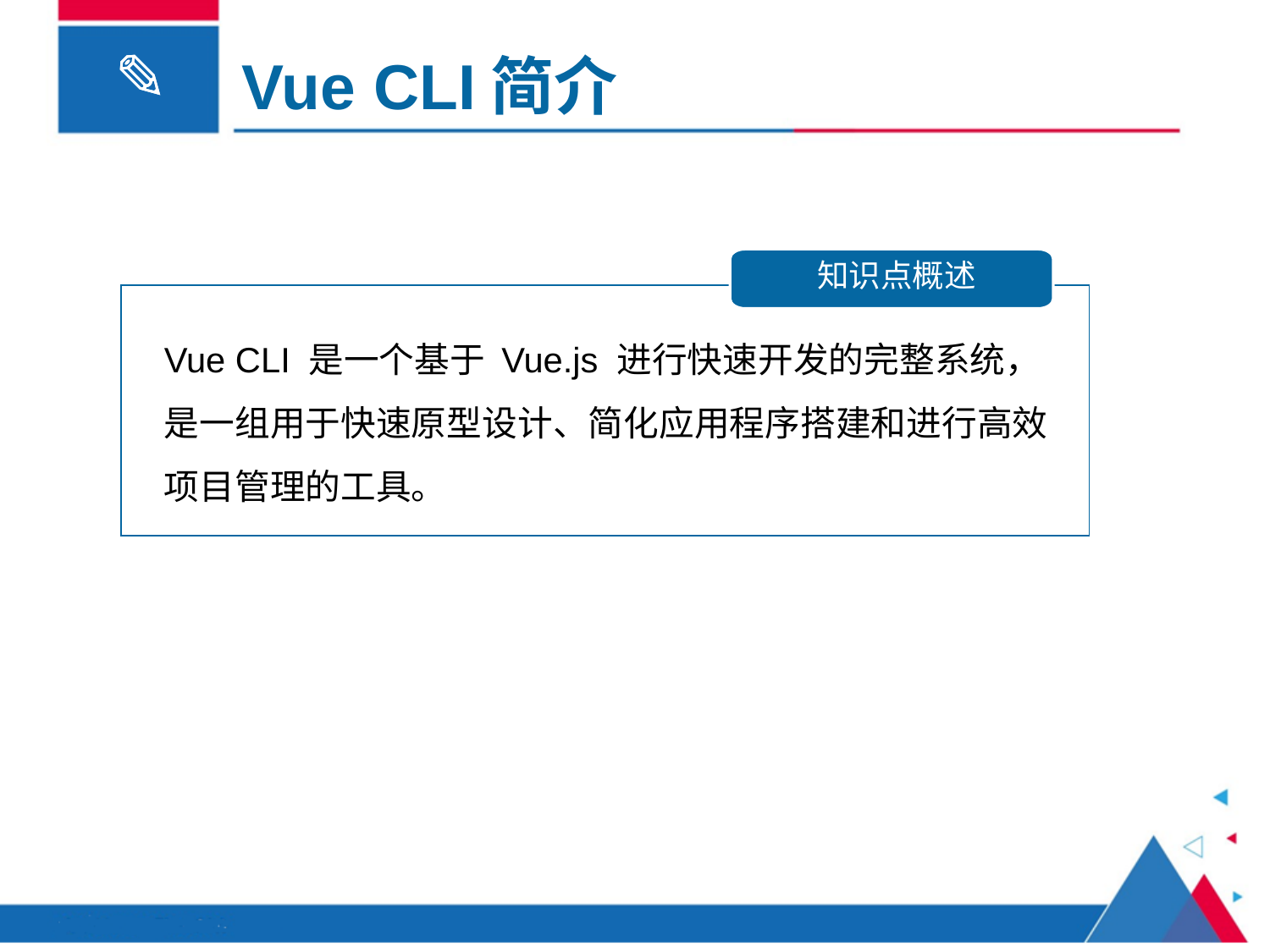

Vue CLI简介
知识点概述

Vue CLI 是一个基于 Vue.js 进行快速开发的完整系统，是一组用于快速原型设计、简化应用程序搭建和进行高效项目管理的工具。